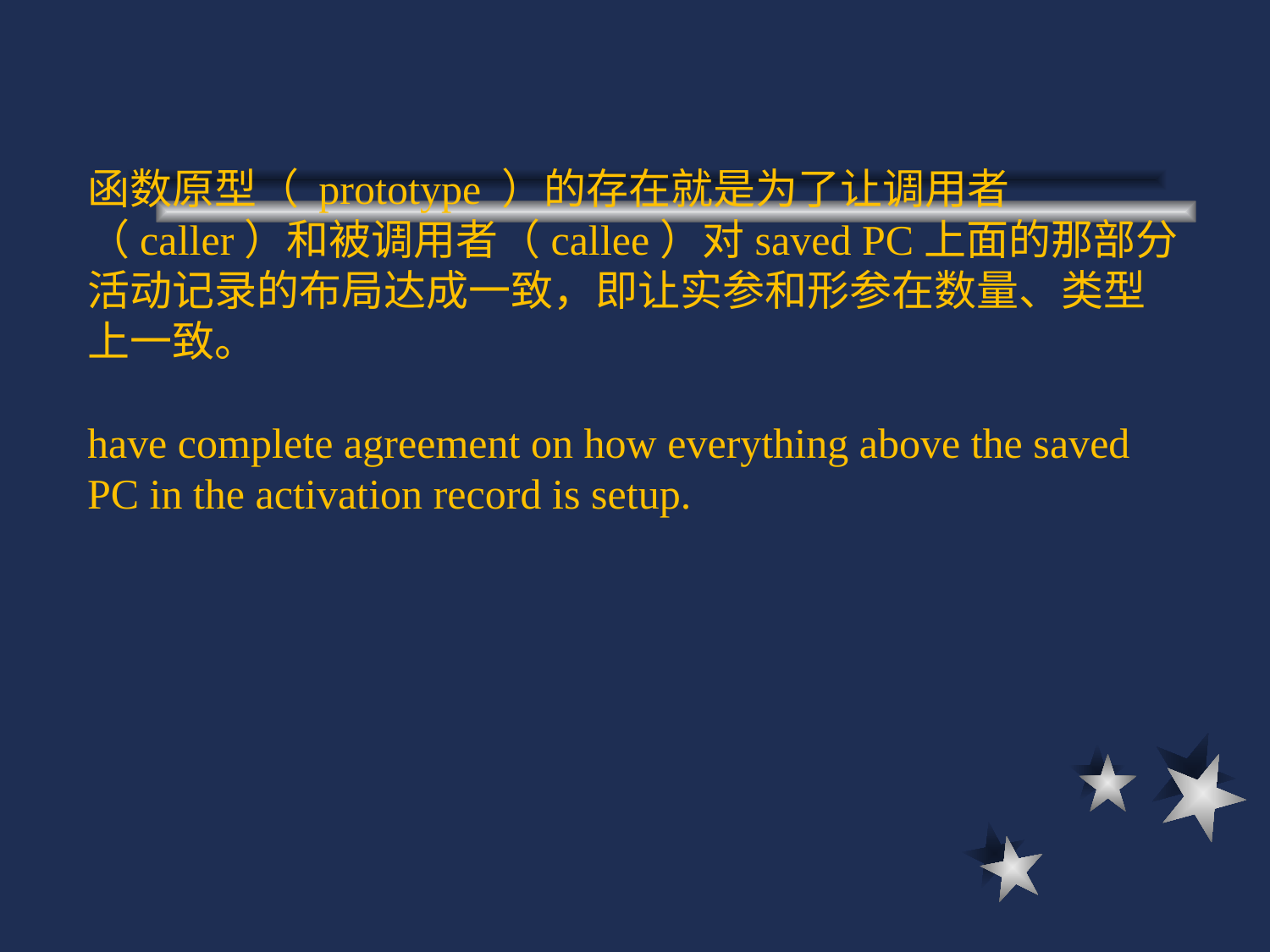

函数原型（ prototype ）的存在就是为了让调用者（caller）和被调用者（callee）对saved PC上面的那部分活动记录的布局达成一致，即让实参和形参在数量、类型上一致。

have complete agreement on how everything above the saved PC in the activation record is setup.